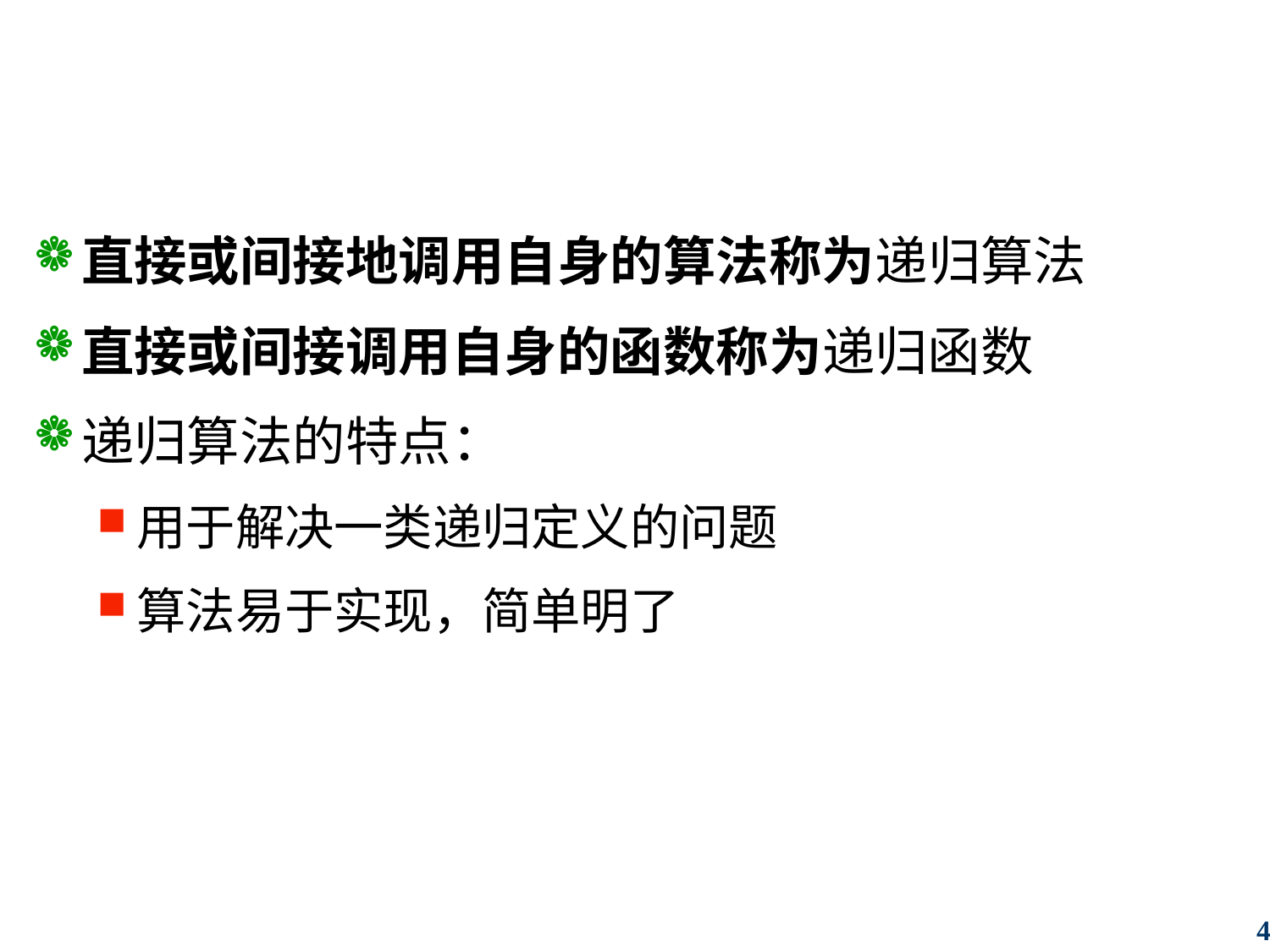

# 递归(Recursion)定义
直接或间接地调用自身的算法称为递归算法
直接或间接调用自身的函数称为递归函数
递归算法的特点：
用于解决一类递归定义的问题
算法易于实现，简单明了